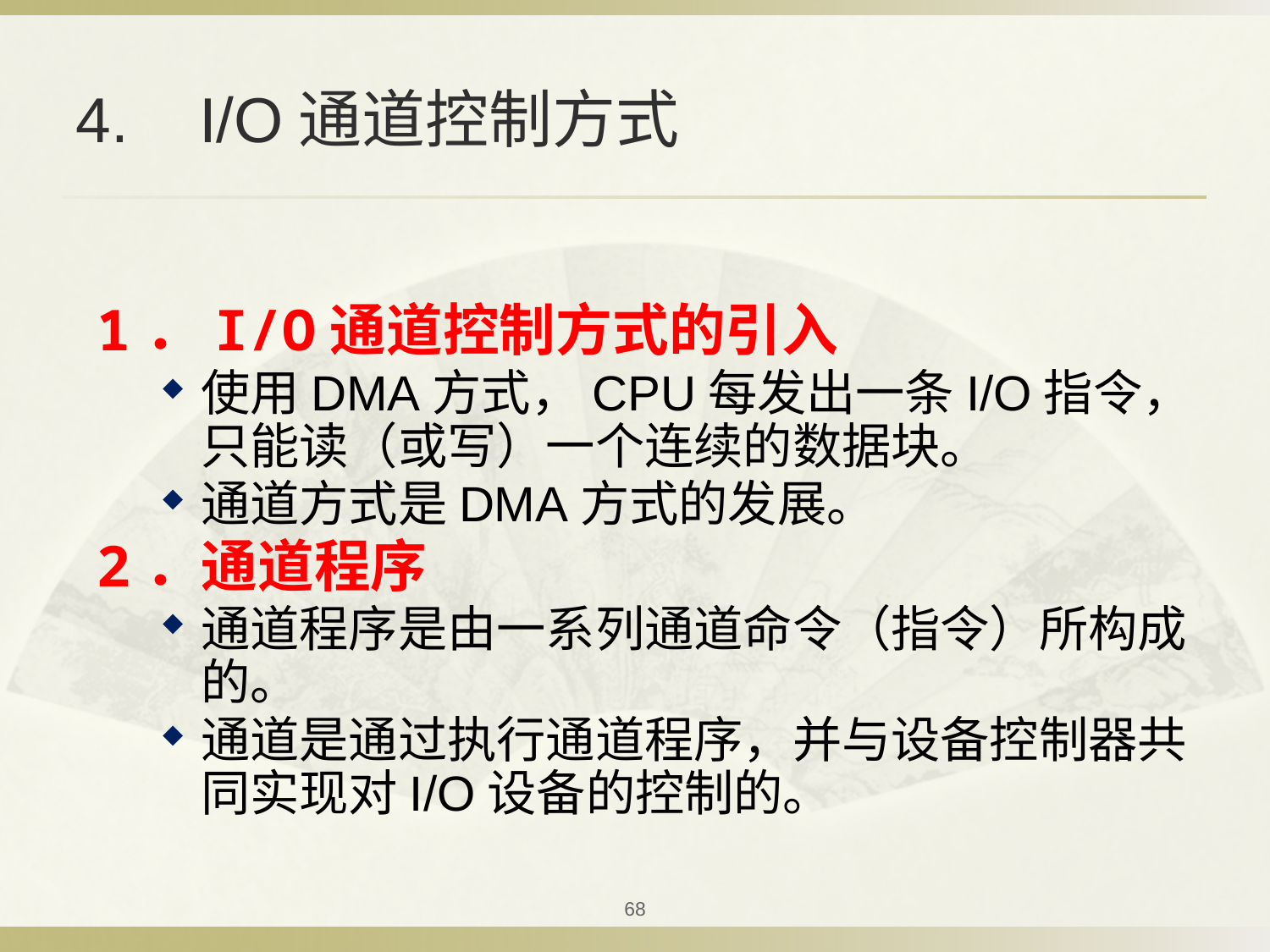

# 4.    I/O通道控制方式
1．I/O通道控制方式的引入
使用DMA方式，CPU每发出一条I/O指令，只能读（或写）一个连续的数据块。
通道方式是DMA方式的发展。
2．通道程序
通道程序是由一系列通道命令（指令）所构成的。
通道是通过执行通道程序，并与设备控制器共同实现对I/O设备的控制的。
68